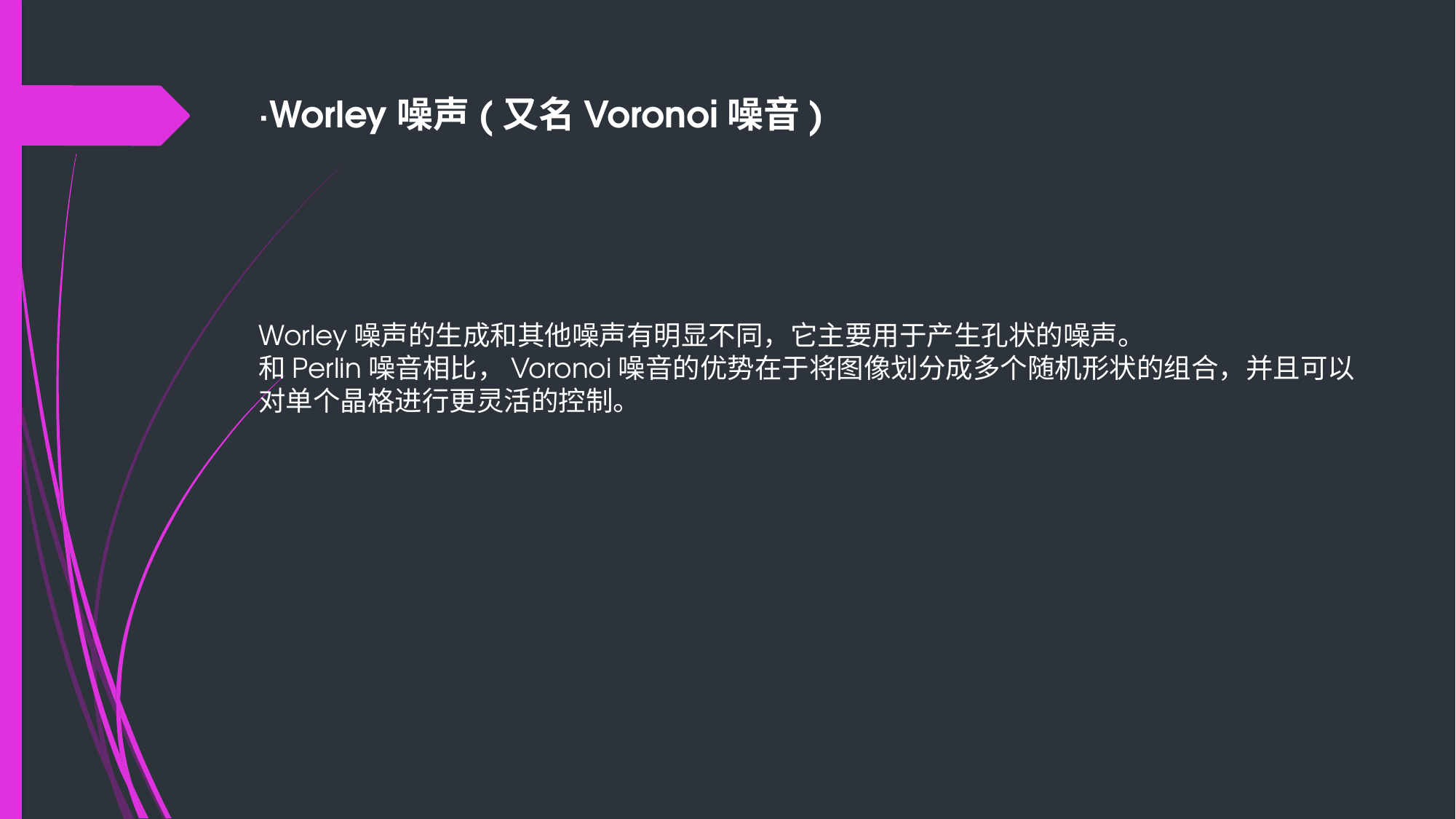

·Worley噪声(又名Voronoi噪音)

Worley噪声的生成和其他噪声有明显不同，它主要用于产生孔状的噪声。
和Perlin噪音相比，Voronoi噪音的优势在于将图像划分成多个随机形状的组合，并且可以对单个晶格进行更灵活的控制。